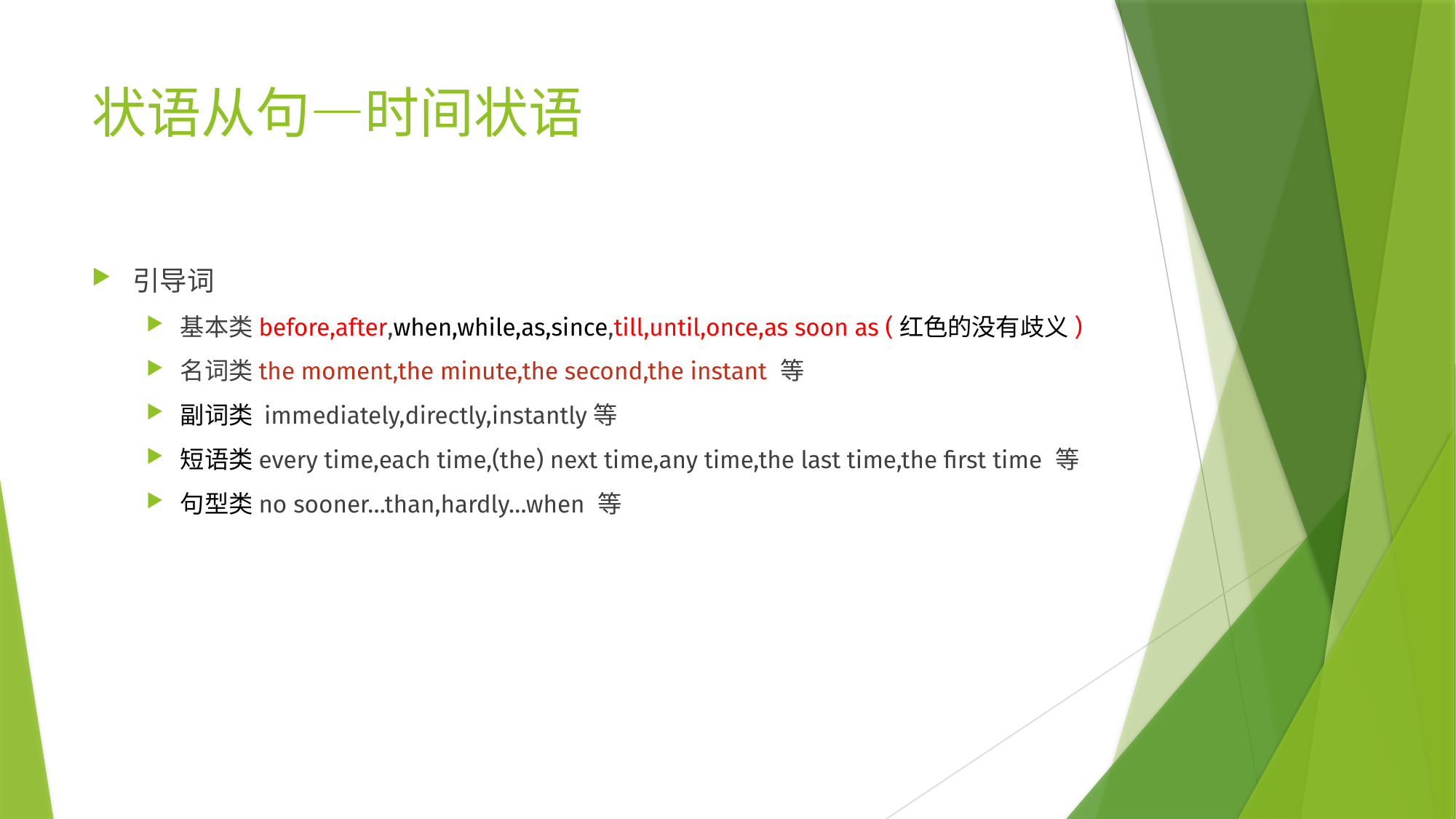

# 状语从句—时间状语
引导词
基本类before,after,when,while,as,since,till,until,once,as soon as (红色的没有歧义)
名词类the moment,the minute,the second,the instant 等
副词类 immediately,directly,instantly等
短语类every time,each time,(the) next time,any time,the last time,the first time 等
句型类no sooner…than,hardly…when 等